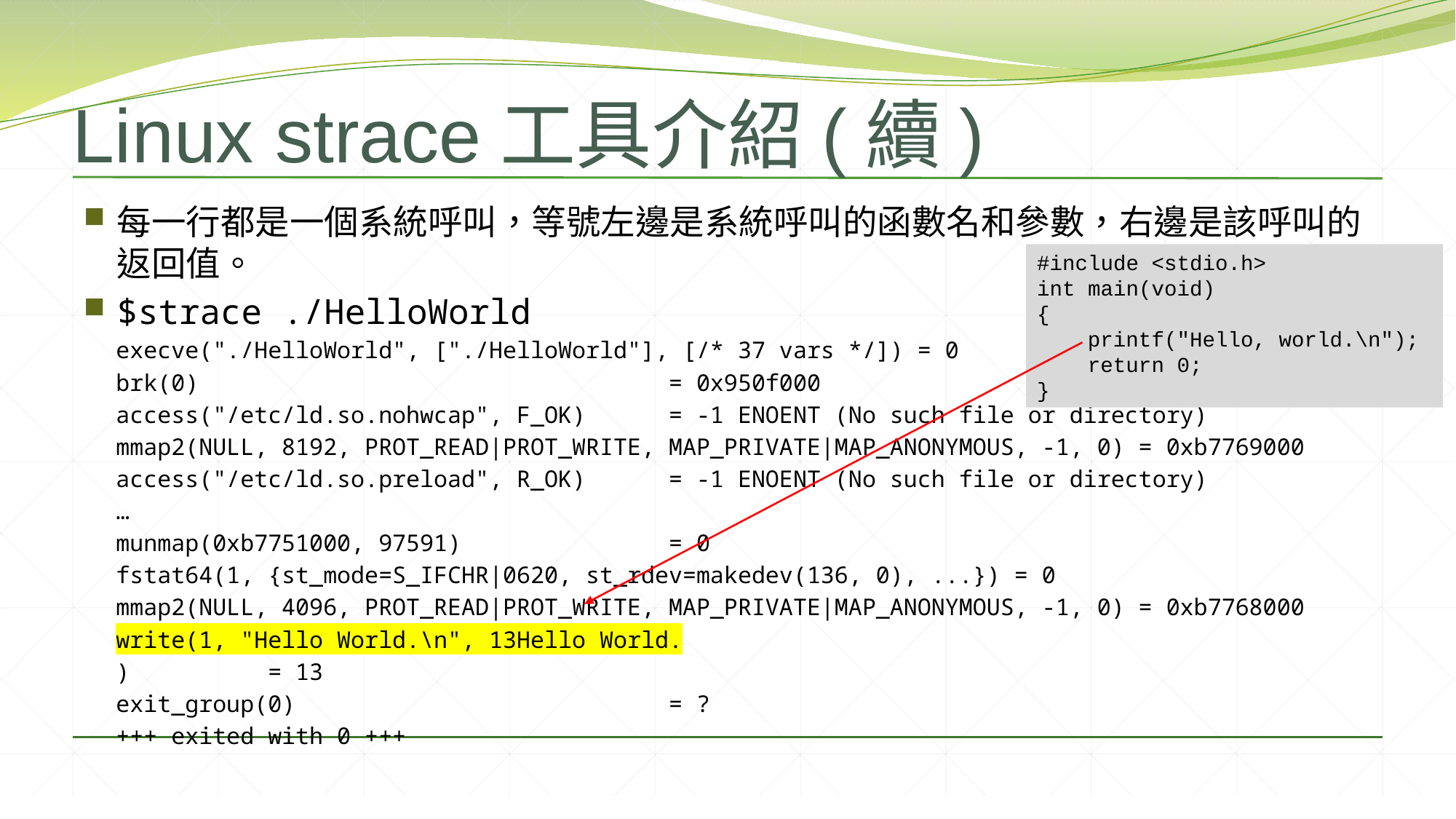

# Linux strace工具介紹(續)
每一行都是一個系統呼叫，等號左邊是系統呼叫的函數名和參數，右邊是該呼叫的返回值。
$strace ./HelloWorld
execve("./HelloWorld", ["./HelloWorld"], [/* 37 vars */]) = 0
brk(0)                                  = 0x950f000
access("/etc/ld.so.nohwcap", F_OK)      = -1 ENOENT (No such file or directory)
mmap2(NULL, 8192, PROT_READ|PROT_WRITE, MAP_PRIVATE|MAP_ANONYMOUS, -1, 0) = 0xb7769000
access("/etc/ld.so.preload", R_OK)      = -1 ENOENT (No such file or directory)
…
munmap(0xb7751000, 97591)               = 0
fstat64(1, {st_mode=S_IFCHR|0620, st_rdev=makedev(136, 0), ...}) = 0
mmap2(NULL, 4096, PROT_READ|PROT_WRITE, MAP_PRIVATE|MAP_ANONYMOUS, -1, 0) = 0xb7768000
write(1, "Hello World.\n", 13Hello World.
)          = 13
exit_group(0)                           = ?
+++ exited with 0 +++

#include <stdio.h>
int main(void)
{
    printf("Hello, world.\n");
    return 0;
}